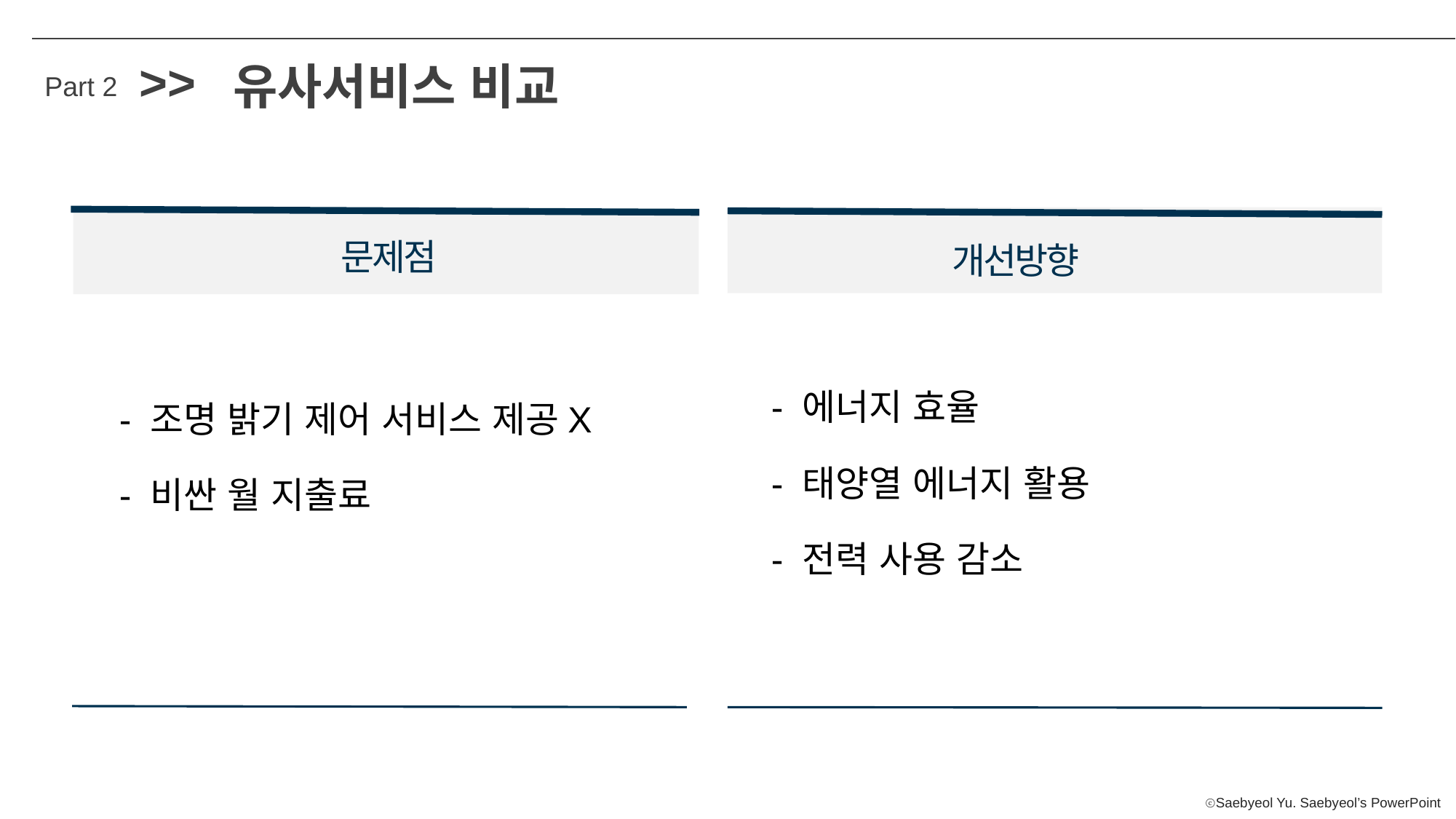

>>
유사서비스 비교
Part 2

문제점

개선방향
- 에너지 효율
- 태양열 에너지 활용
- 전력 사용 감소

- 조명 밝기 제어 서비스 제공X
- 비싼 월 지출료